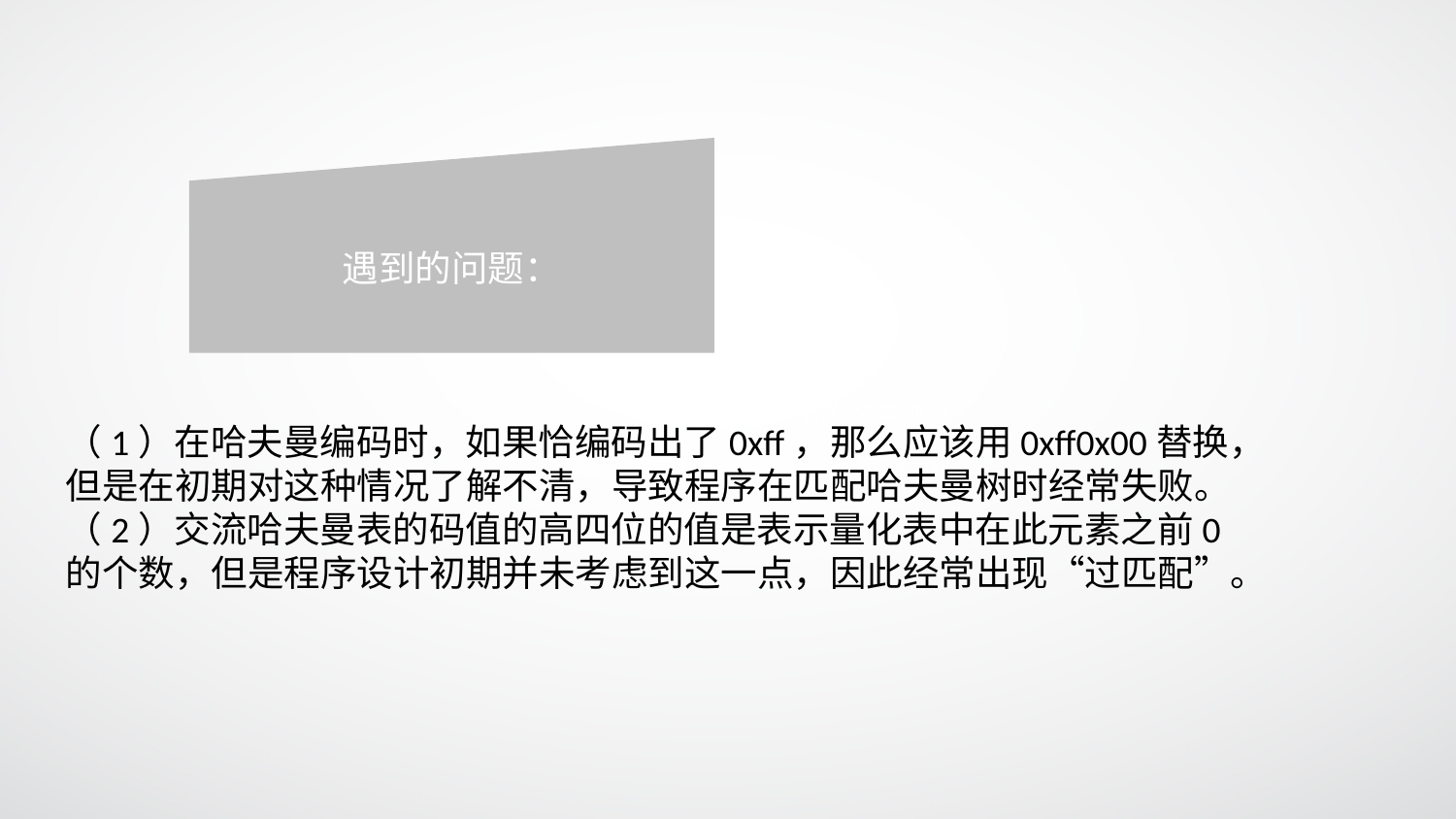

遇到的问题：
标题文本预设
此部分内容作为文字排版占位显示
（建议使用主题字体）
（1）在哈夫曼编码时，如果恰编码出了0xff，那么应该用0xff0x00替换，
但是在初期对这种情况了解不清，导致程序在匹配哈夫曼树时经常失败。
（2）交流哈夫曼表的码值的高四位的值是表示量化表中在此元素之前0
的个数，但是程序设计初期并未考虑到这一点，因此经常出现“过匹配”。